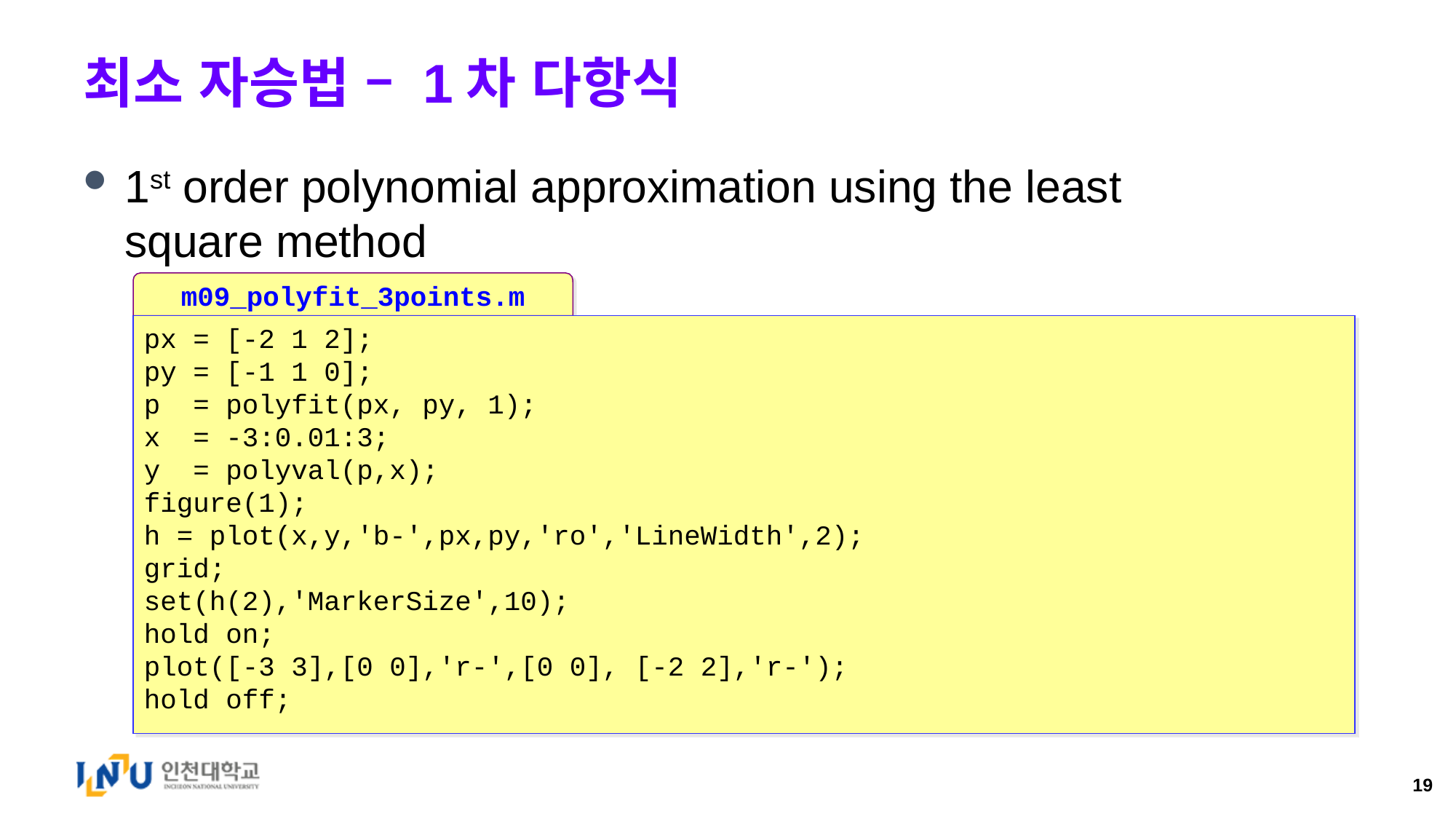

# 최소 자승법 – 1차 다항식
1st order polynomial approximation using the least square method
m09_polyfit_3points.m
px = [-2 1 2];
py = [-1 1 0];
p  = polyfit(px, py, 1);
x  = -3:0.01:3;
y  = polyval(p,x);
figure(1);
h = plot(x,y,'b-',px,py,'ro','LineWidth',2);
grid;
set(h(2),'MarkerSize',10);
hold on;
plot([-3 3],[0 0],'r-',[0 0], [-2 2],'r-');
hold off;
19